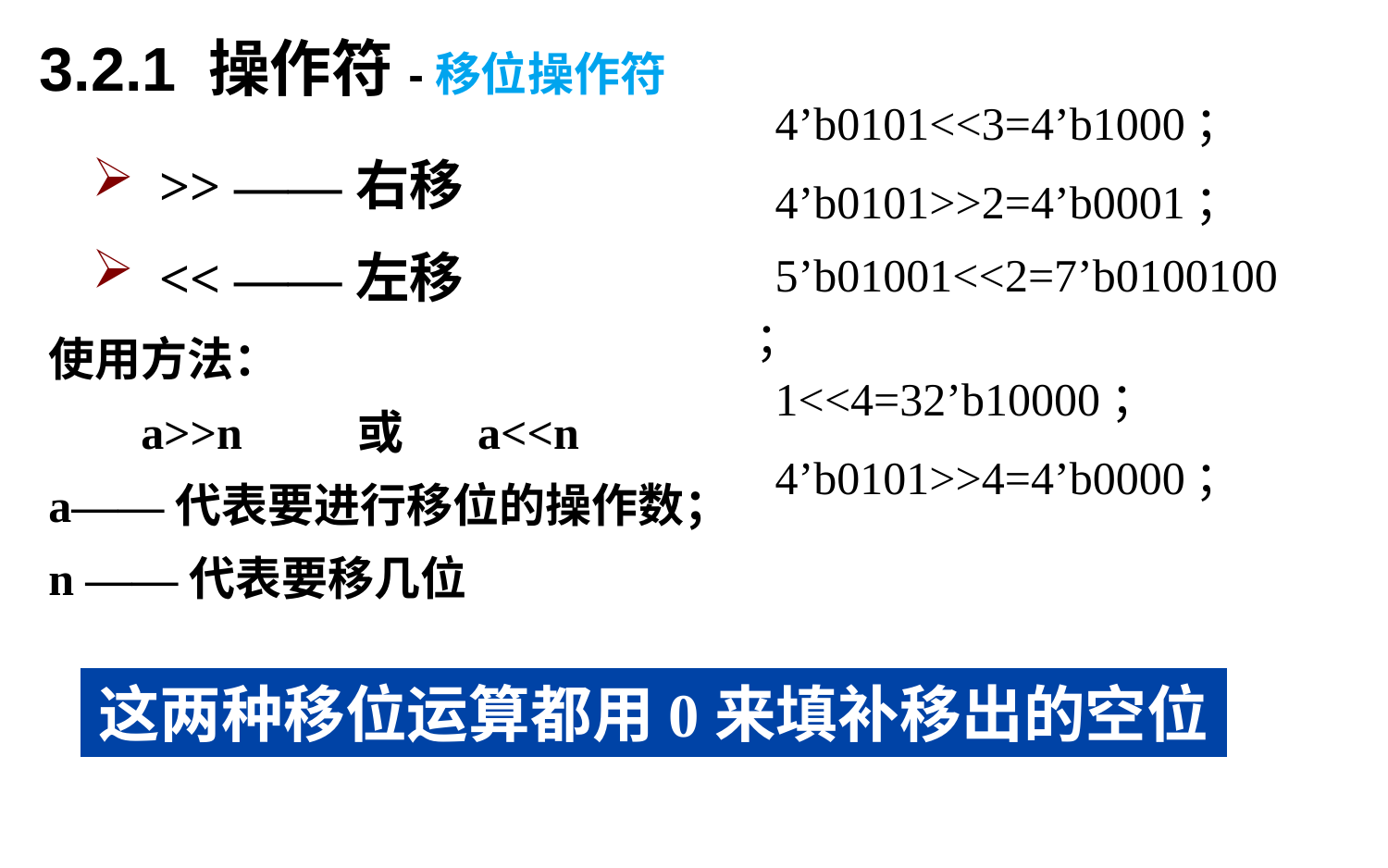

3.2.1 操作符-移位操作符
| 4’b0101<<3=4’b1000； |
| --- |
| 4’b0101>>2=4’b0001； |
>> ——右移
<< ——左移
| 5’b01001<<2=7’b0100100； |
| --- |
| 1<<4=32’b10000； |
| 4’b0101>>4=4’b0000； |
使用方法：
        a>>n         或      a<<n
a——代表要进行移位的操作数；
n ——代表要移几位
这两种移位运算都用0来填补移出的空位